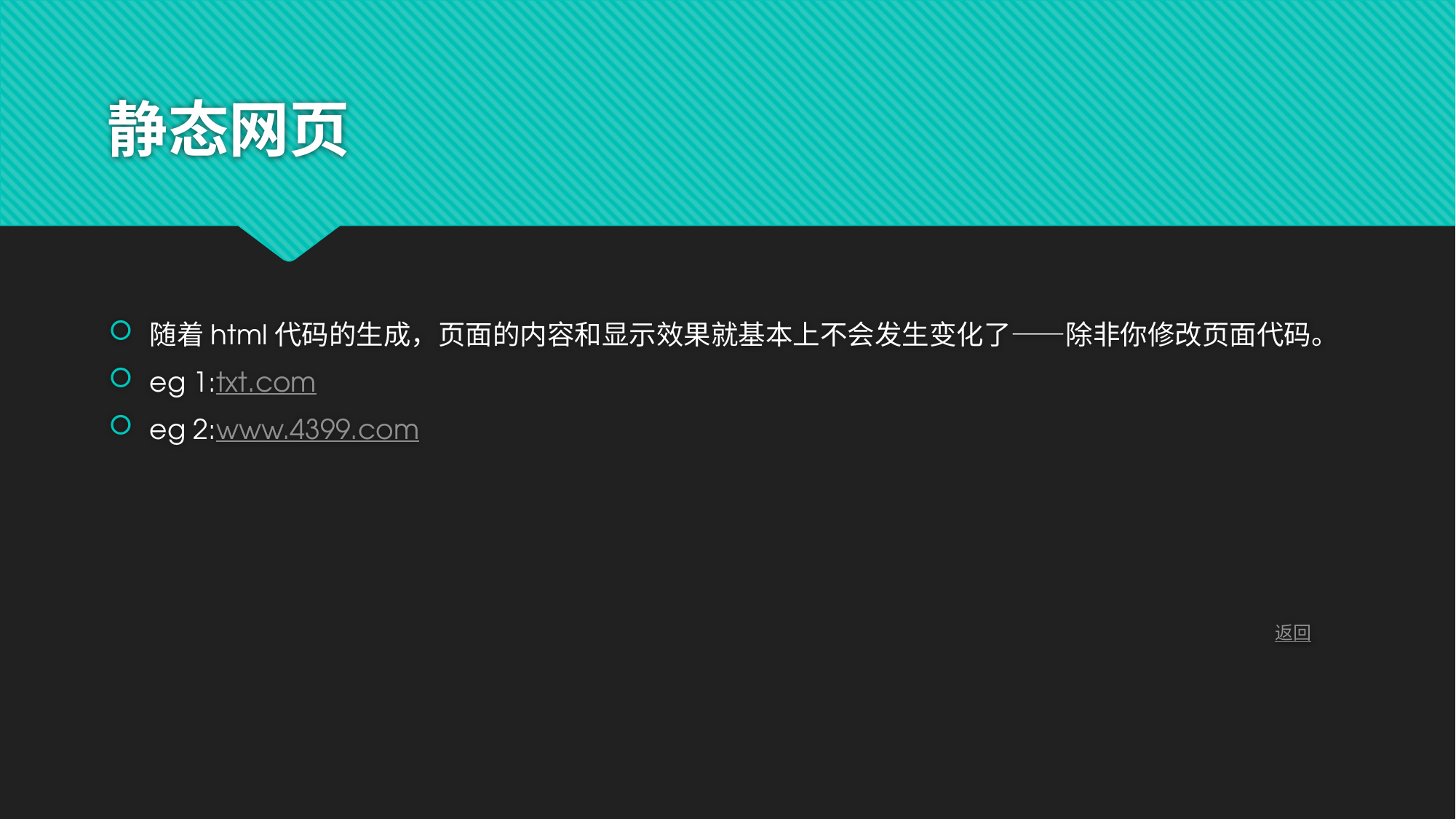

# 静态网页
随着html代码的生成，页面的内容和显示效果就基本上不会发生变化了——除非你修改页面代码。
eg 1:txt.com
eg 2:www.4399.com

														返回